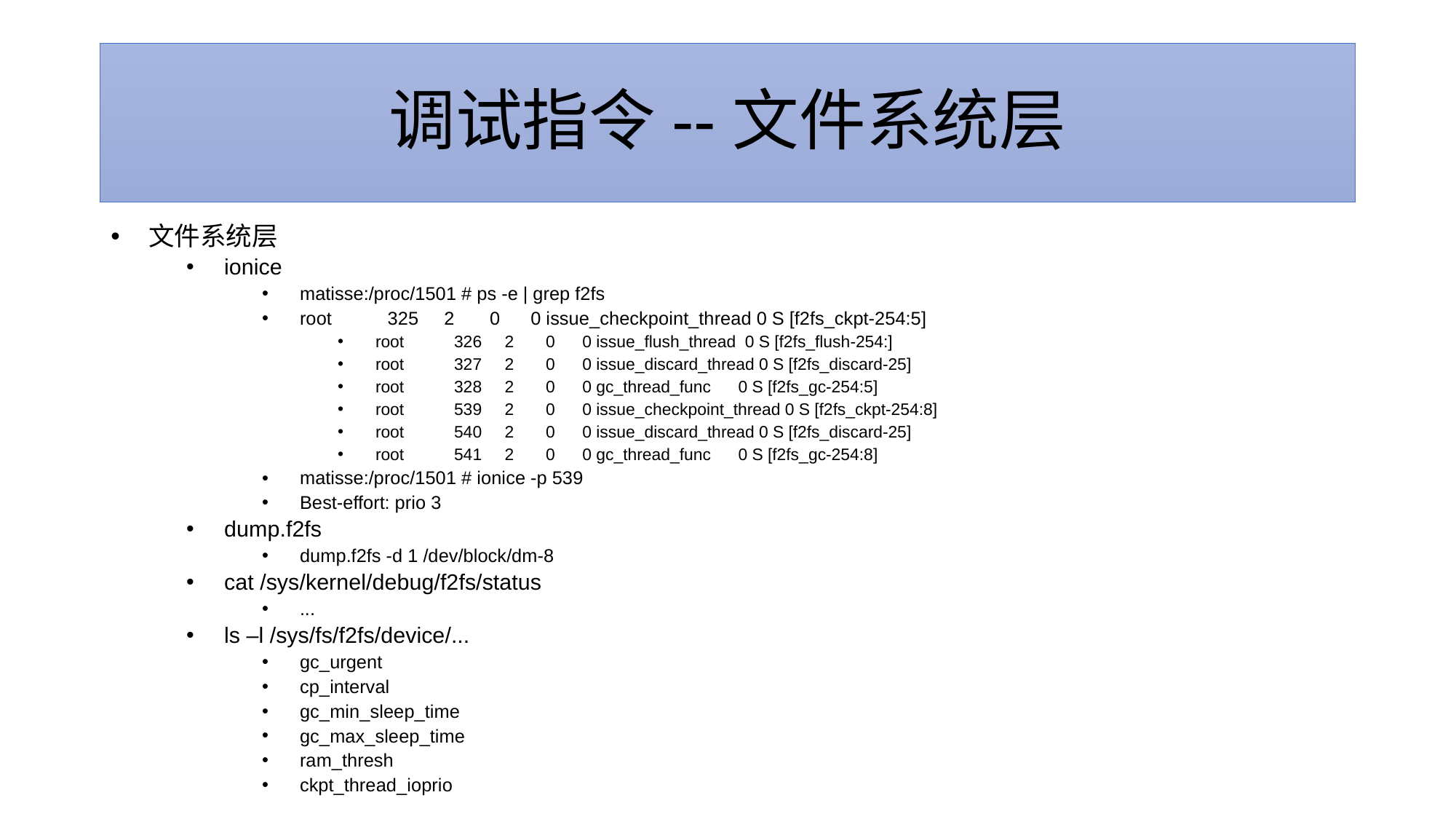

调试指令--文件系统层
文件系统层
ionice
matisse:/proc/1501 # ps -e | grep f2fs
root           325     2       0      0 issue_checkpoint_thread 0 S [f2fs_ckpt-254:5]
root           326     2       0      0 issue_flush_thread  0 S [f2fs_flush-254:]
root           327     2       0      0 issue_discard_thread 0 S [f2fs_discard-25]
root           328     2       0      0 gc_thread_func      0 S [f2fs_gc-254:5]
root           539     2       0      0 issue_checkpoint_thread 0 S [f2fs_ckpt-254:8]
root           540     2       0      0 issue_discard_thread 0 S [f2fs_discard-25]
root           541     2       0      0 gc_thread_func      0 S [f2fs_gc-254:8]
matisse:/proc/1501 # ionice -p 539
Best-effort: prio 3
dump.f2fs
dump.f2fs -d 1 /dev/block/dm-8
cat /sys/kernel/debug/f2fs/status
...
ls –l /sys/fs/f2fs/device/...
gc_urgent
cp_interval
gc_min_sleep_time
gc_max_sleep_time
ram_thresh
ckpt_thread_ioprio